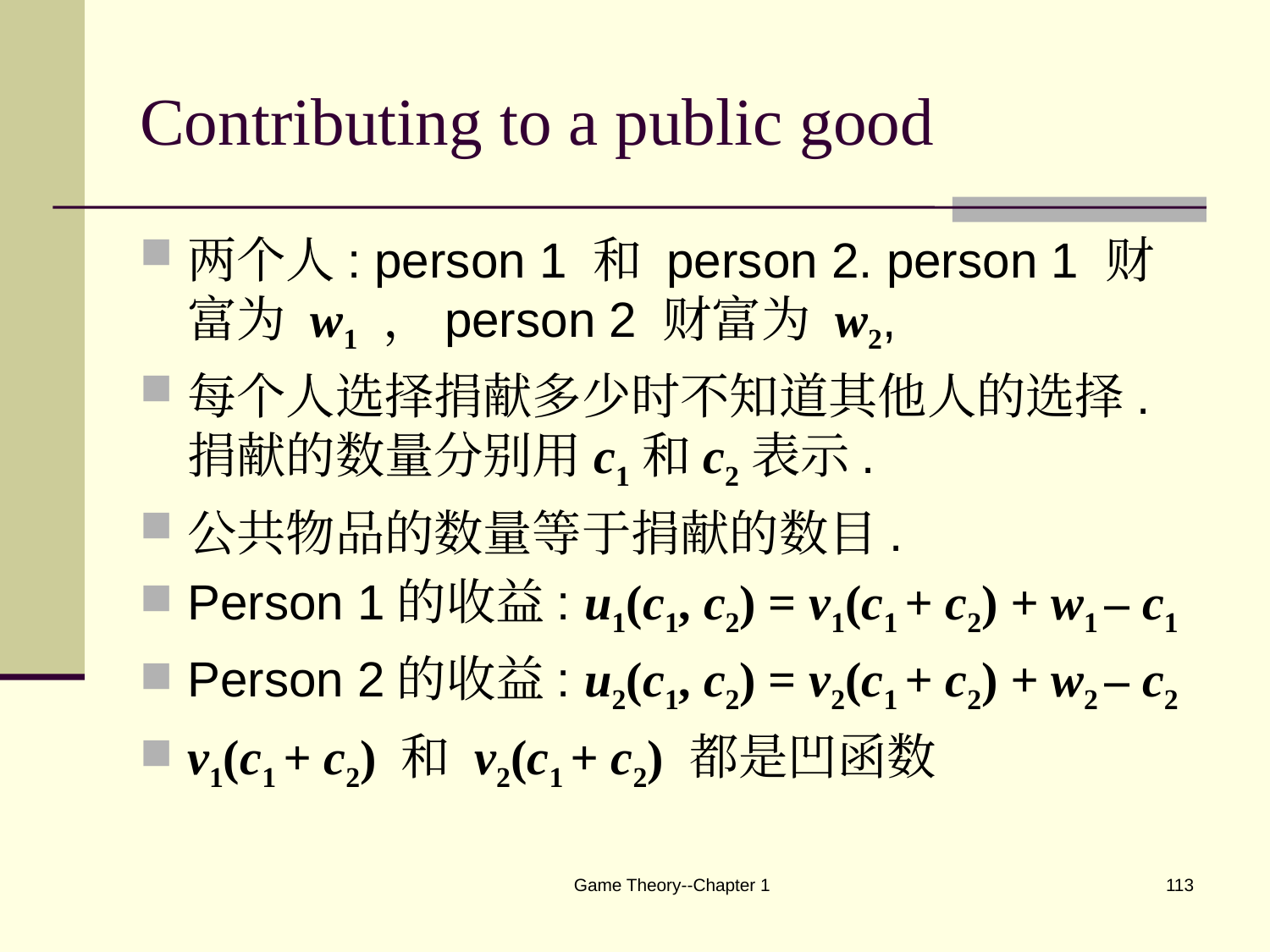

# Contributing to a public good
两个人: person 1 和 person 2. person 1 财富为 w1 ，person 2 财富为 w2,
每个人选择捐献多少时不知道其他人的选择. 捐献的数量分别用c1和c2表示.
公共物品的数量等于捐献的数目.
Person 1的收益: u1(c1, c2) = v1(c1 + c2) + w1 – c1
Person 2的收益: u2(c1, c2) = v2(c1 + c2) + w2 – c2
v1(c1 + c2) 和 v2(c1 + c2) 都是凹函数
Game Theory--Chapter 1
113